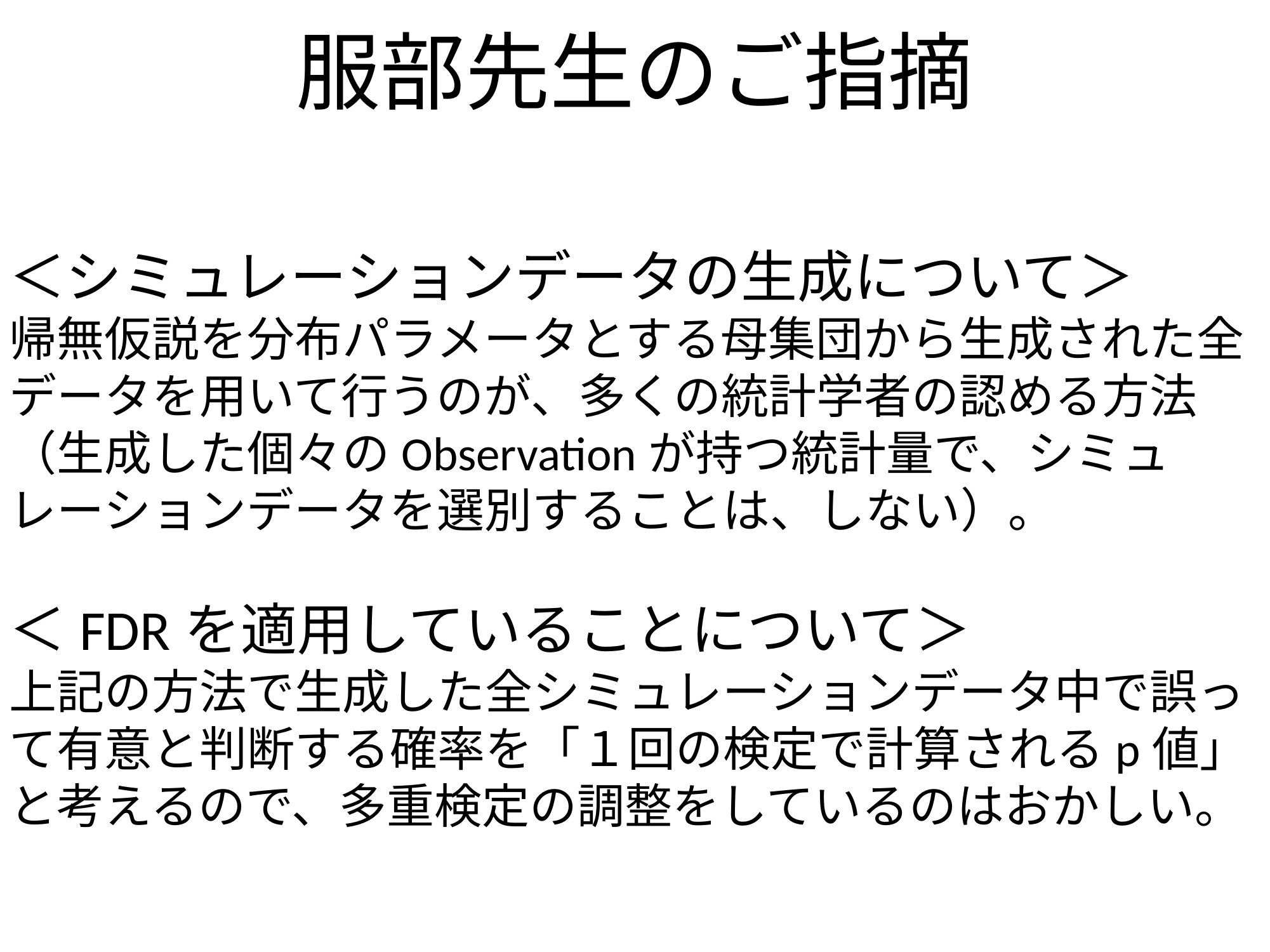

# 服部先生のご指摘
＜シミュレーションデータの生成について＞
帰無仮説を分布パラメータとする母集団から生成された全データを用いて行うのが、多くの統計学者の認める方法（生成した個々のObservationが持つ統計量で、シミュレーションデータを選別することは、しない）。

＜FDRを適用していることについて＞
上記の方法で生成した全シミュレーションデータ中で誤って有意と判断する確率を「１回の検定で計算されるp値」と考えるので、多重検定の調整をしているのはおかしい。